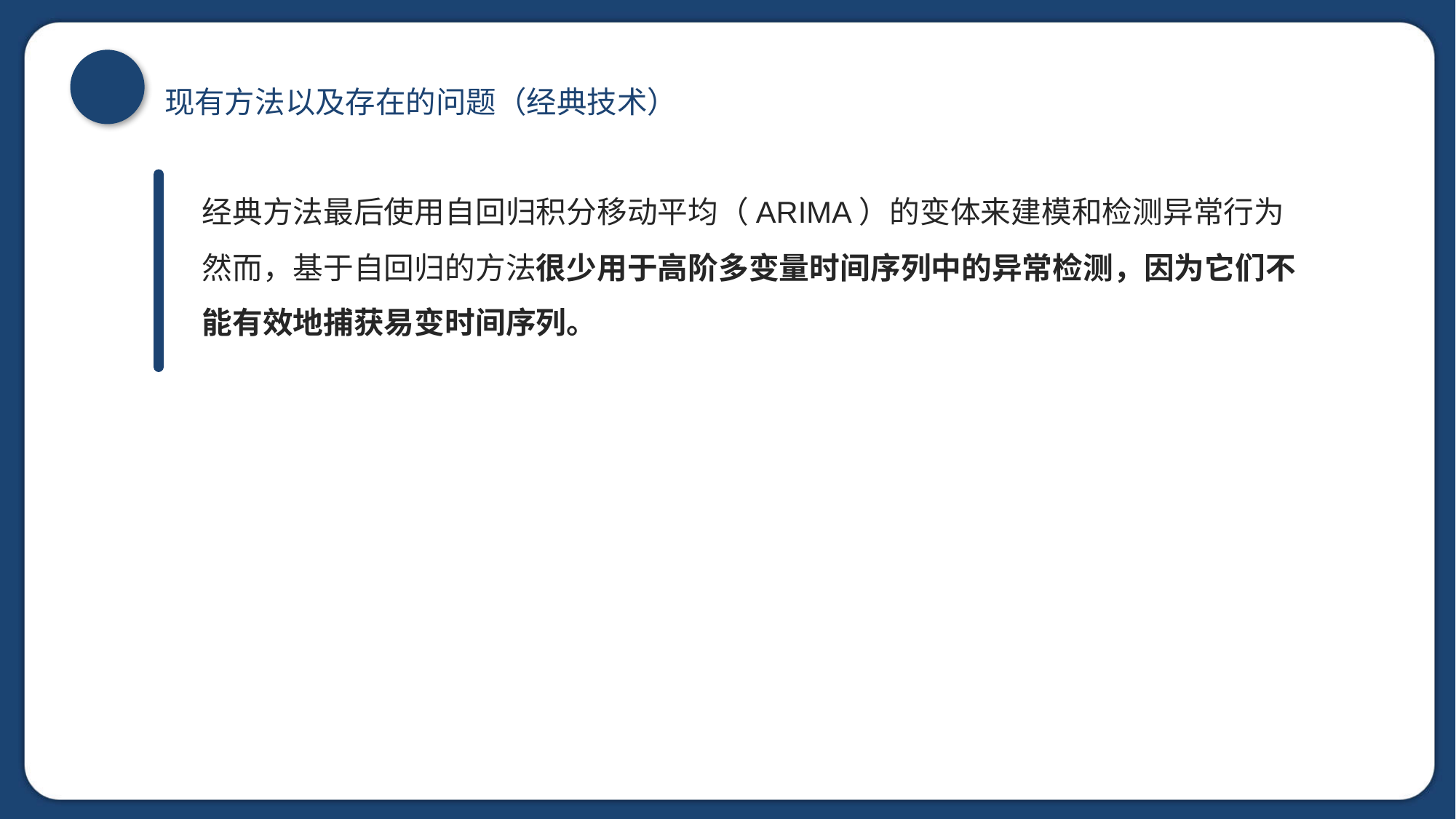

现有方法以及存在的问题（经典技术）

经典方法最后使用自回归积分移动平均（ARIMA）的变体来建模和检测异常行为

然而，基于自回归的方法很少用于高阶多变量时间序列中的异常检测，因为它们不能有效地捕获易变时间序列。